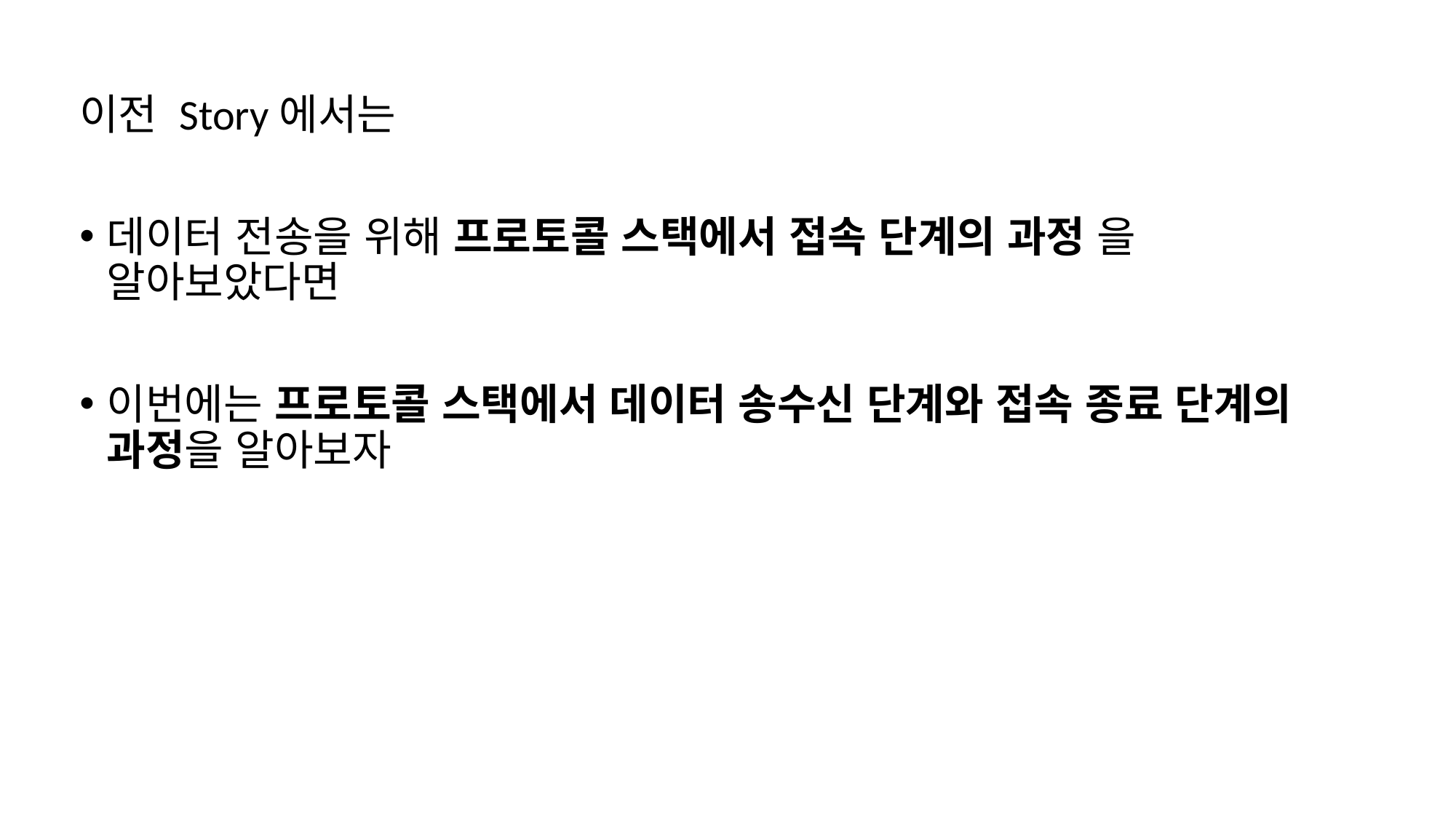

이전 Story에서는

데이터 전송을 위해 프로토콜 스택에서 접속 단계의 과정 을 알아보았다면

이번에는 프로토콜 스택에서 데이터 송수신 단계와 접속 종료 단계의 과정을 알아보자